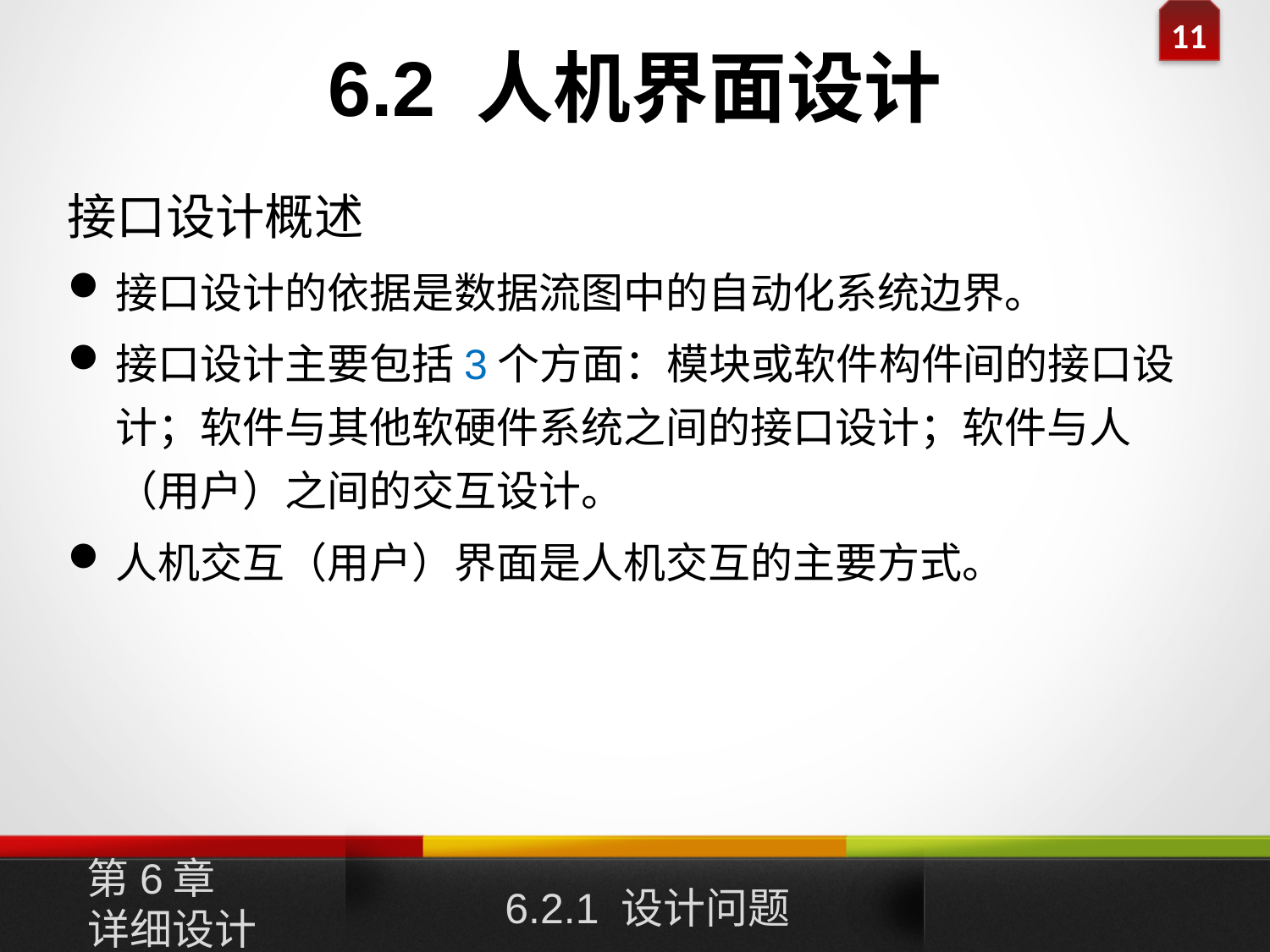

# 6.2 人机界面设计
接口设计概述
接口设计的依据是数据流图中的自动化系统边界。
接口设计主要包括3个方面：模块或软件构件间的接口设计；软件与其他软硬件系统之间的接口设计；软件与人（用户）之间的交互设计。
人机交互（用户）界面是人机交互的主要方式。
第6章
详细设计
6.2.1 设计问题